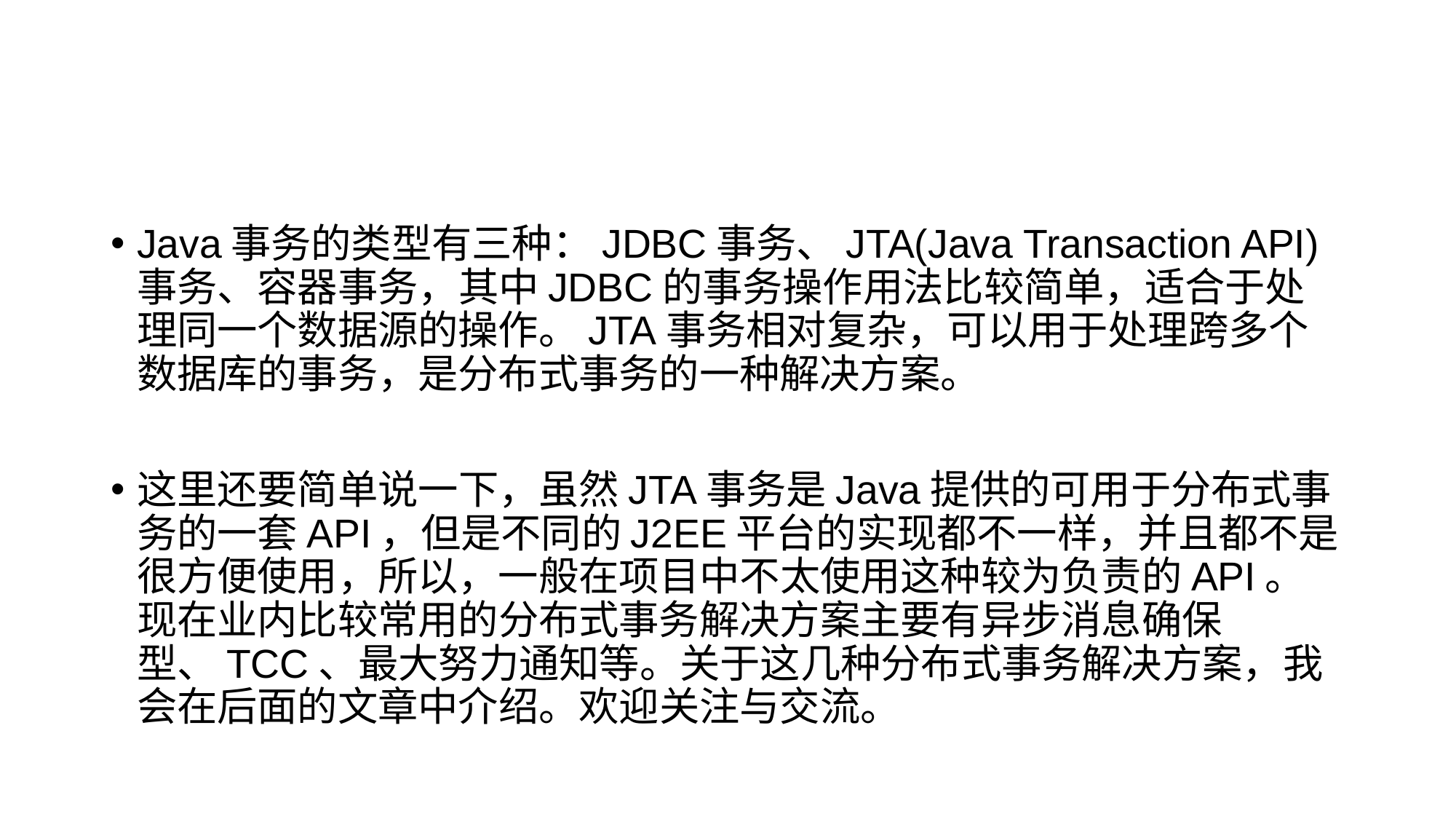

#
Java事务的类型有三种：JDBC事务、JTA(Java Transaction API)事务、容器事务，其中JDBC的事务操作用法比较简单，适合于处理同一个数据源的操作。JTA事务相对复杂，可以用于处理跨多个数据库的事务，是分布式事务的一种解决方案。

这里还要简单说一下，虽然JTA事务是Java提供的可用于分布式事务的一套API，但是不同的J2EE平台的实现都不一样，并且都不是很方便使用，所以，一般在项目中不太使用这种较为负责的API。现在业内比较常用的分布式事务解决方案主要有异步消息确保型、TCC、最大努力通知等。关于这几种分布式事务解决方案，我会在后面的文章中介绍。欢迎关注与交流。